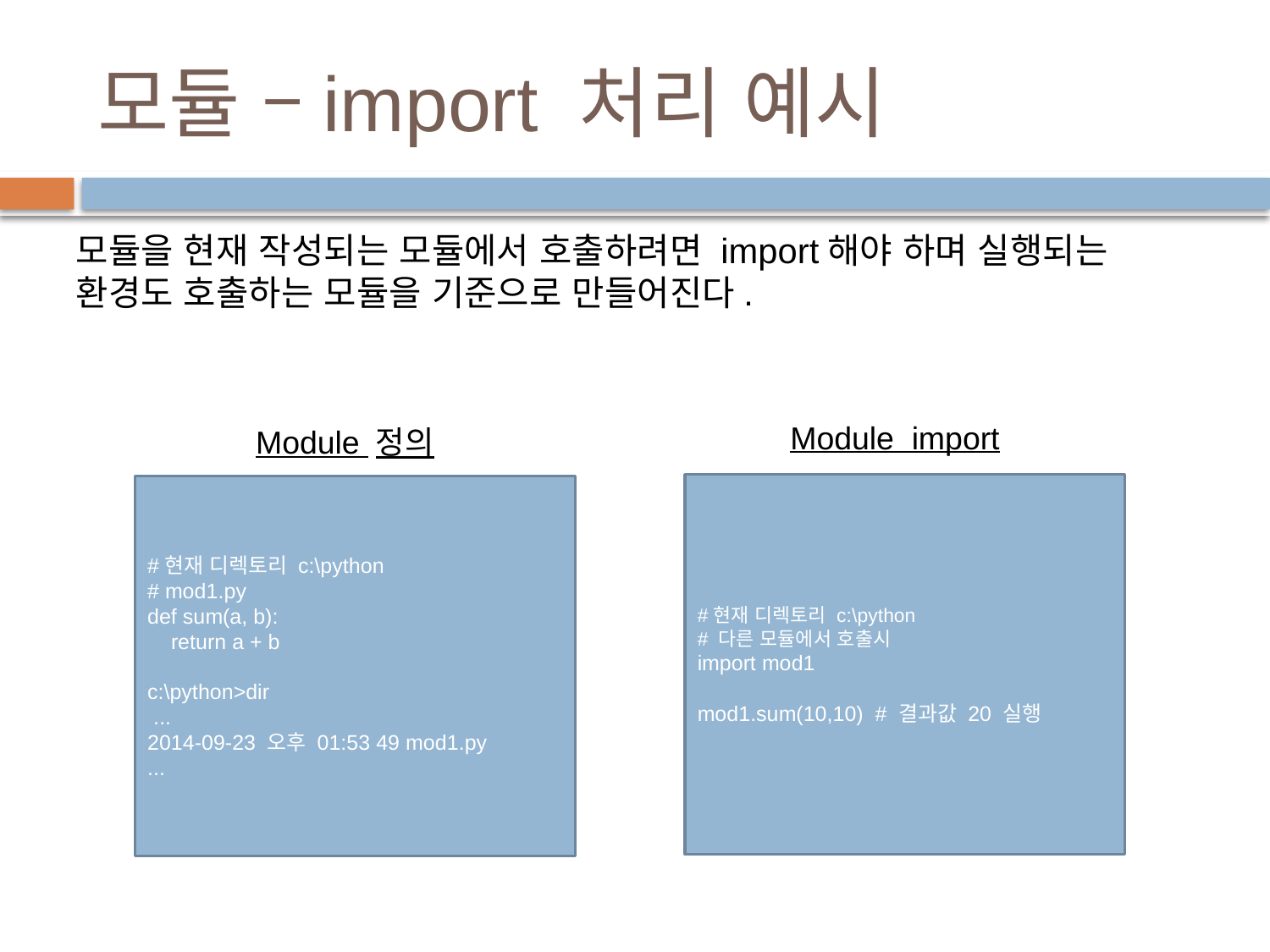

# 모듈 –import 처리 예시
모듈을 현재 작성되는 모듈에서 호출하려면 import해야 하며 실행되는 환경도 호출하는 모듈을 기준으로 만들어진다.

Module  import
Module 정의
#현재 디렉토리 c:\python
# 다른 모듈에서 호출시
import mod1

mod1.sum(10,10)  # 결과값 20 실행
#현재 디렉토리 c:\python
# mod1.py
def sum(a, b):
    return a + b

c:\python>dir
 ...
2014-09-23 오후 01:53 49 mod1.py
...